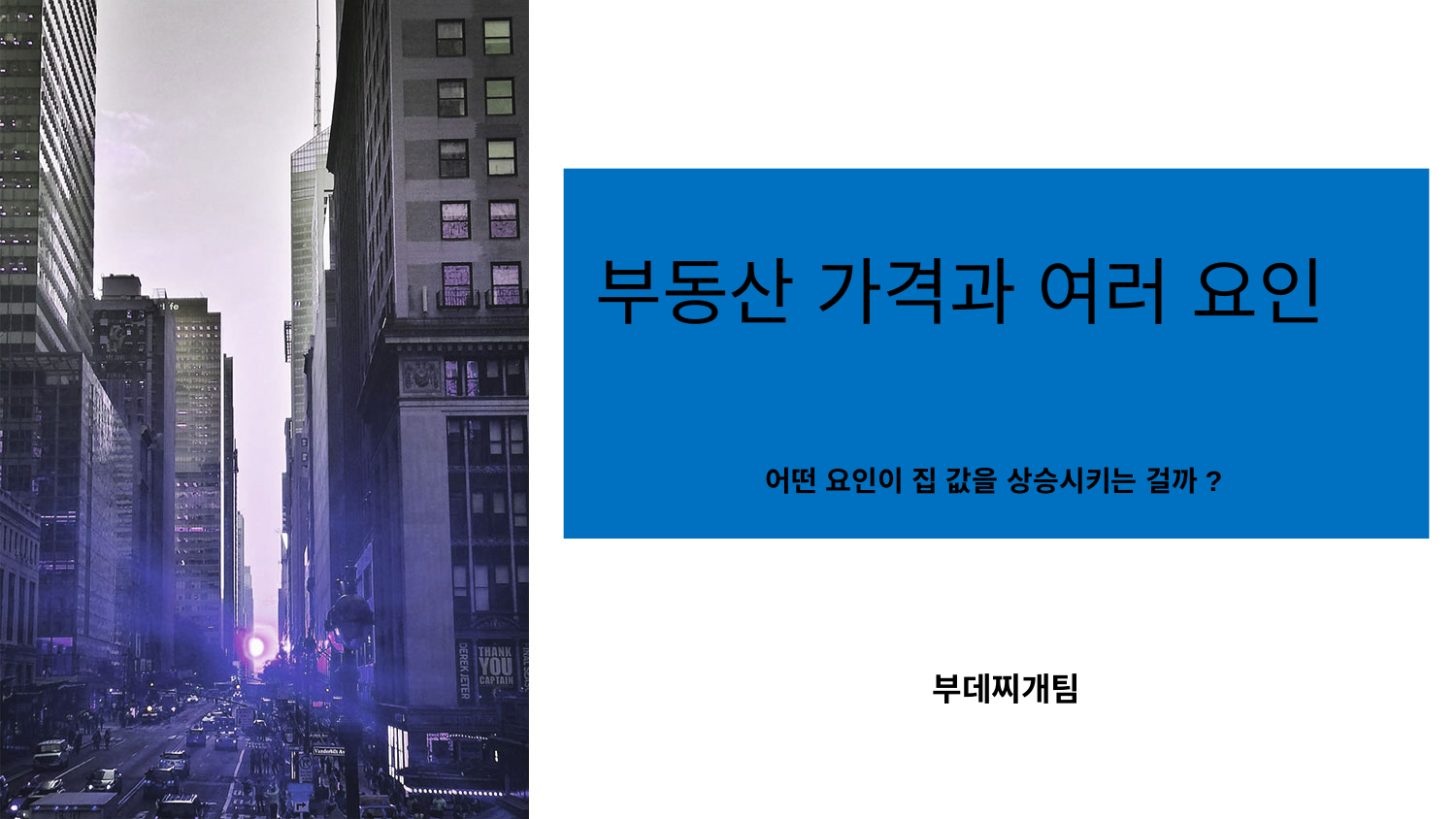

부동산 가격과 여러 요인
어떤 요인이 집 값을 상승시키는 걸까?
부데찌개팀